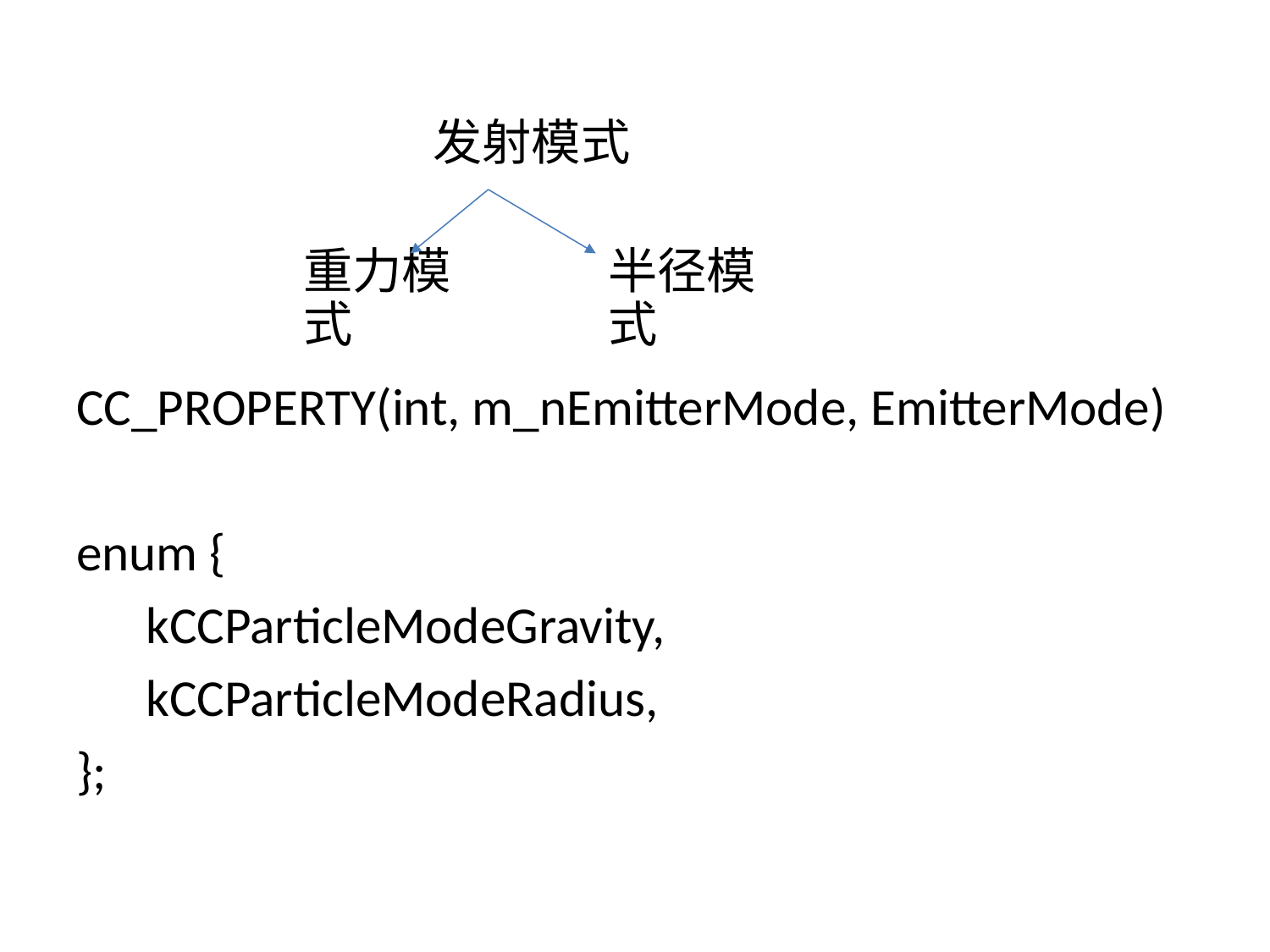

# 发射模式
重力模式
半径模式

CC_PROPERTY(int, m_nEmitterMode, EmitterMode)

enum {
      kCCParticleModeGravity,
      kCCParticleModeRadius,
};